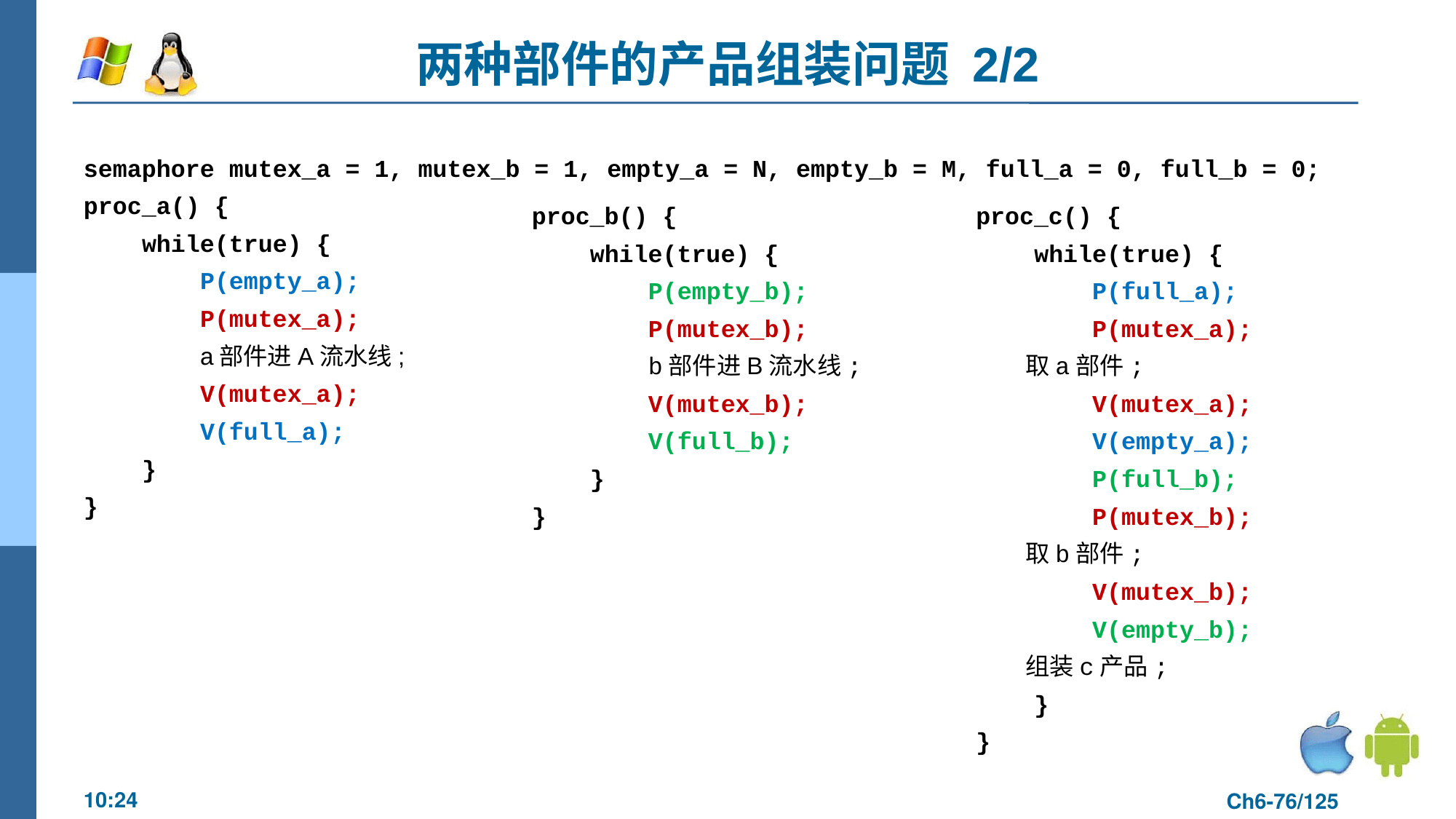

# 两种部件的产品组装问题 2/2
semaphore mutex_a = 1, mutex_b = 1, empty_a = N, empty_b = M, full_a = 0, full_b = 0;
proc_a() {
    while(true) {
        P(empty_a);
        P(mutex_a);
        a部件进A流水线;
        V(mutex_a);
        V(full_a);
    }
}
proc_b() {
    while(true) {
        P(empty_b);
        P(mutex_b);
        b部件进B流水线;
        V(mutex_b);
        V(full_b);
    }
}
proc_c() {
    while(true) {
        P(full_a);
        P(mutex_a);
        取a部件;
        V(mutex_a);
        V(empty_a);
        P(full_b);
        P(mutex_b);
        取b部件;
        V(mutex_b);
        V(empty_b);
        组装c产品;
    }
}